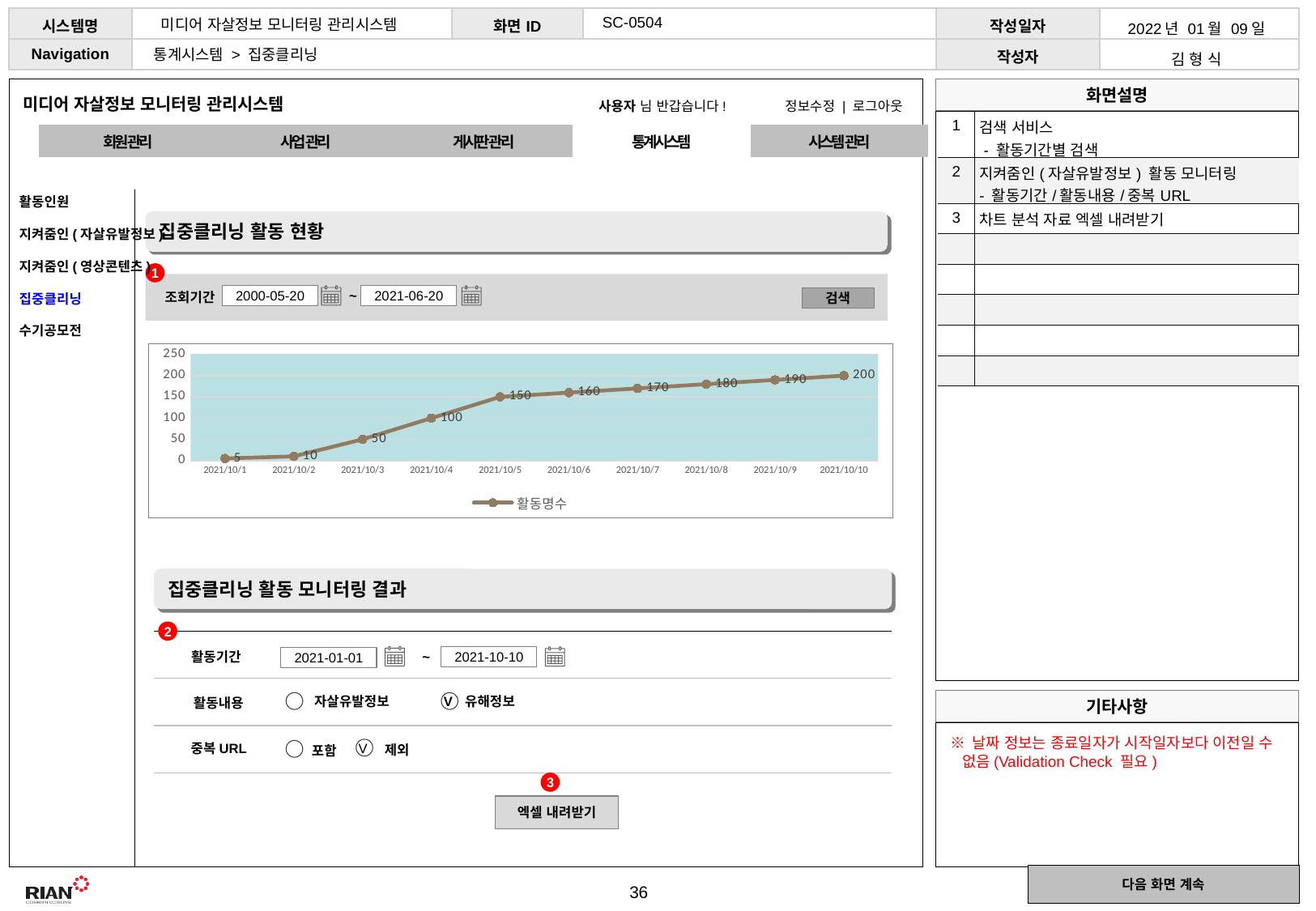

SC-0504
미디어 자살정보 모니터링 관리시스템
| 2022년 01월 09일 |
| --- |
| 김 형 식 |
통계시스템 > 집중클리닝
미디어 자살정보 모니터링 관리시스템
사용자 님 반갑습니다!
정보수정 | 로그아웃
| 1 | 검색 서비스 - 활동기간별 검색 |
| --- | --- |
| 2 | 지켜줌인(자살유발정보) 활동 모니터링 - 활동기간/활동내용/중복URL |
| 3 | 차트 분석 자료 엑셀 내려받기 |
|  |  |
|  |  |
|  |  |
|  |  |
|  |  |
| 회원 관리 | 사업 관리 | 게시판 관리 | 통계시스템 | 시스템 관리 |
| --- | --- | --- | --- | --- |
 활동인원
 지켜줌인(자살유발정보)
 지켜줌인(영상콘텐츠)
 집중클리닝
 수기공모전
집중클리닝 활동 현황
1

조회기간
2000-05-20

~
2021-06-20

검색

### Chart

| Category | 활동명수 |
|---|---|
| 44470 | 5.0 |
| 44471 | 10.0 |
| 44472 | 50.0 |
| 44473 | 100.0 |
| 44474 | 150.0 |
| 44475 | 160.0 |
| 44476 | 170.0 |
| 44477 | 180.0 |
| 44478 | 190.0 |
| 44479 | 200.0 |
집중클리닝 활동 모니터링 결과
2
|  |
| --- |
|  |
|  |
활동기간

~
2021-10-10

2021-01-01
자살유발정보
유해정보
활동내용

V
※ 날짜 정보는 종료일자가 시작일자보다 이전일 수 없음(Validation Check 필요)
중복URL
제외
V

포함

3
엑셀 내려받기